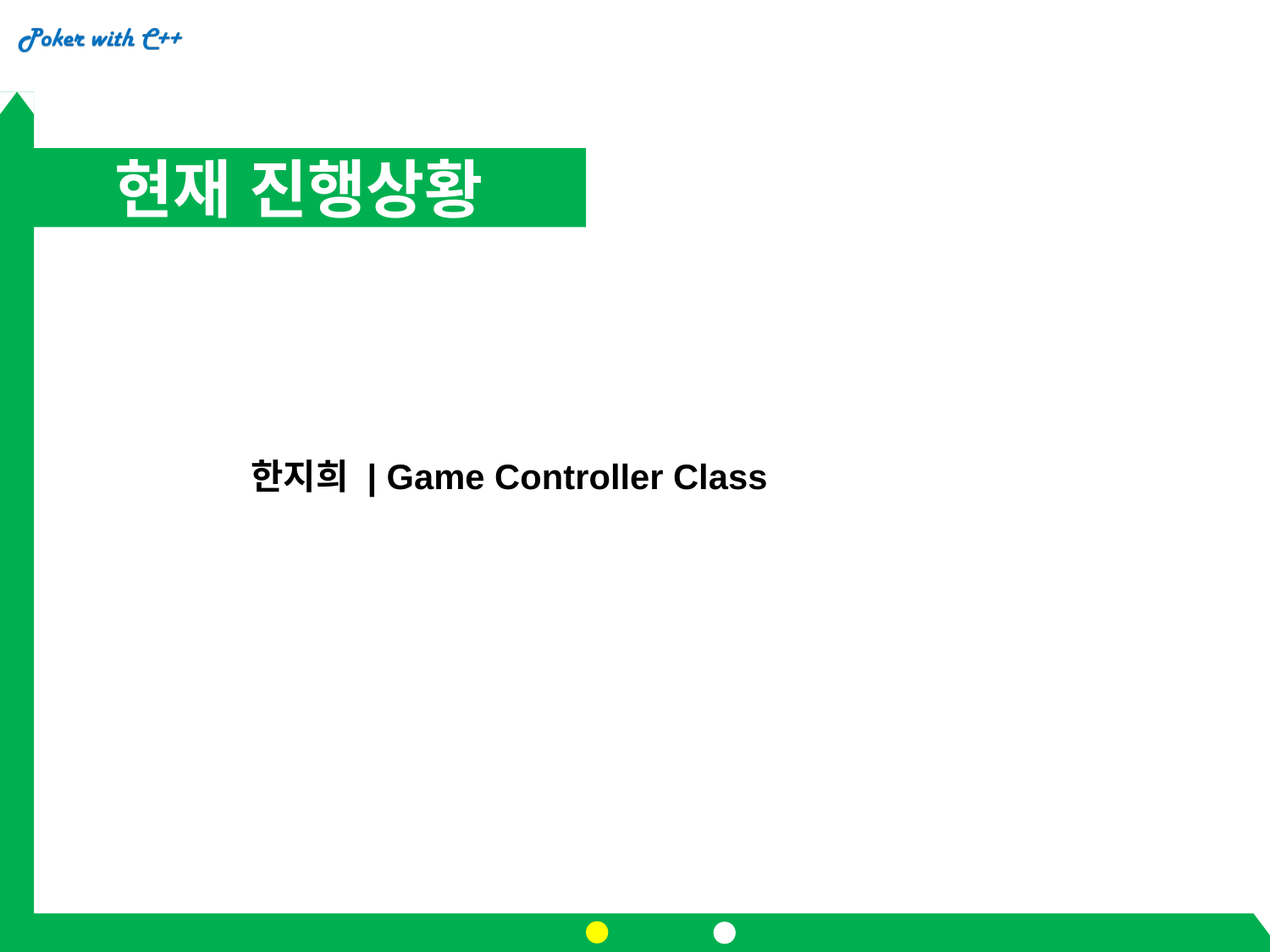

현재 진행상황
한지희 | Game Controller Class